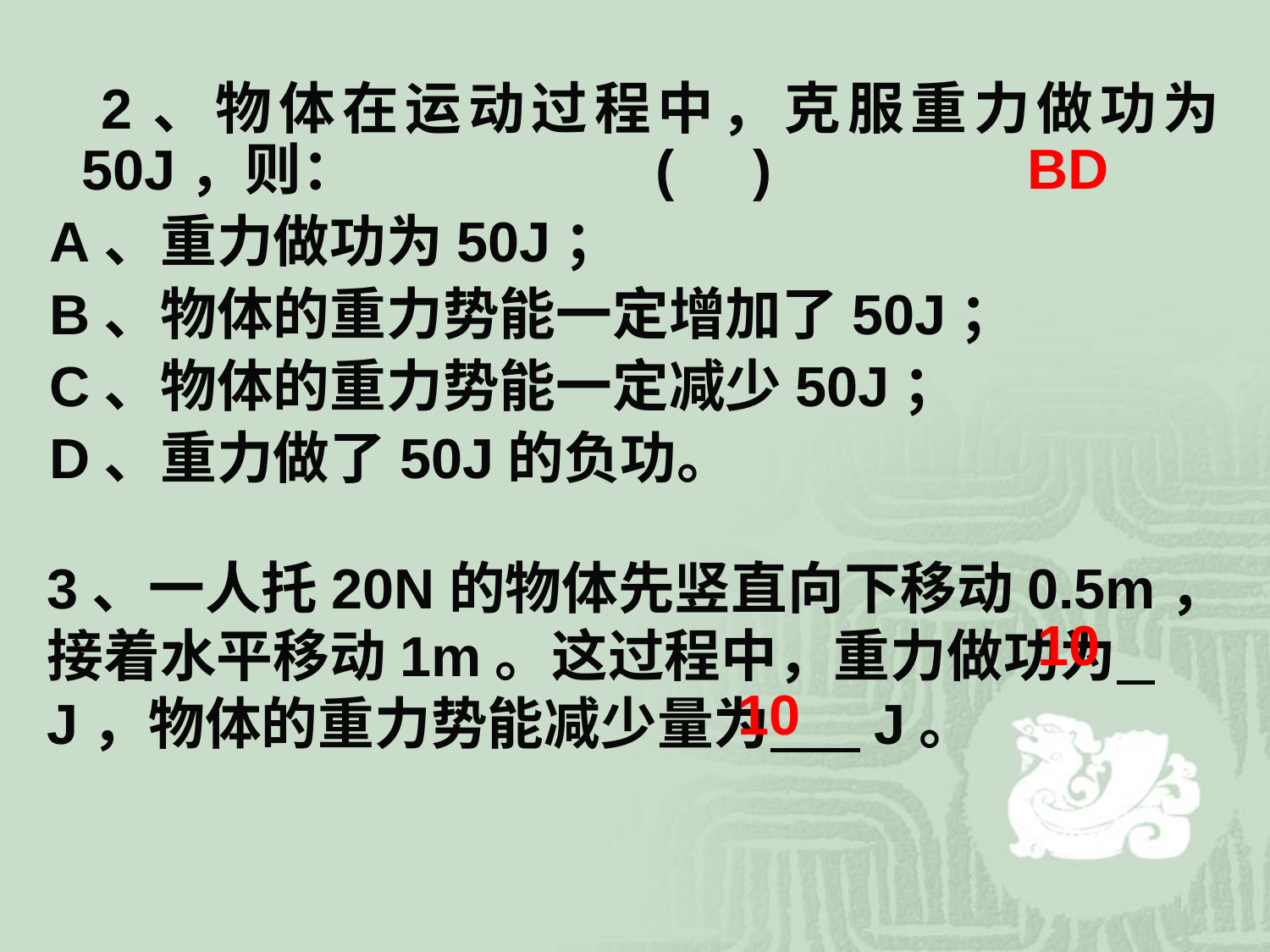

2、物体在运动过程中，克服重力做功为50J，则：                      (     )
 A、重力做功为50J；
 B、物体的重力势能一定增加了50J；
 C、物体的重力势能一定减少50J；
 D、重力做了50J的负功。
BD
3、一人托20N的物体先竖直向下移动0.5m，接着水平移动1m。这过程中，重力做功为    J，物体的重力势能减少量为       J。
10
10